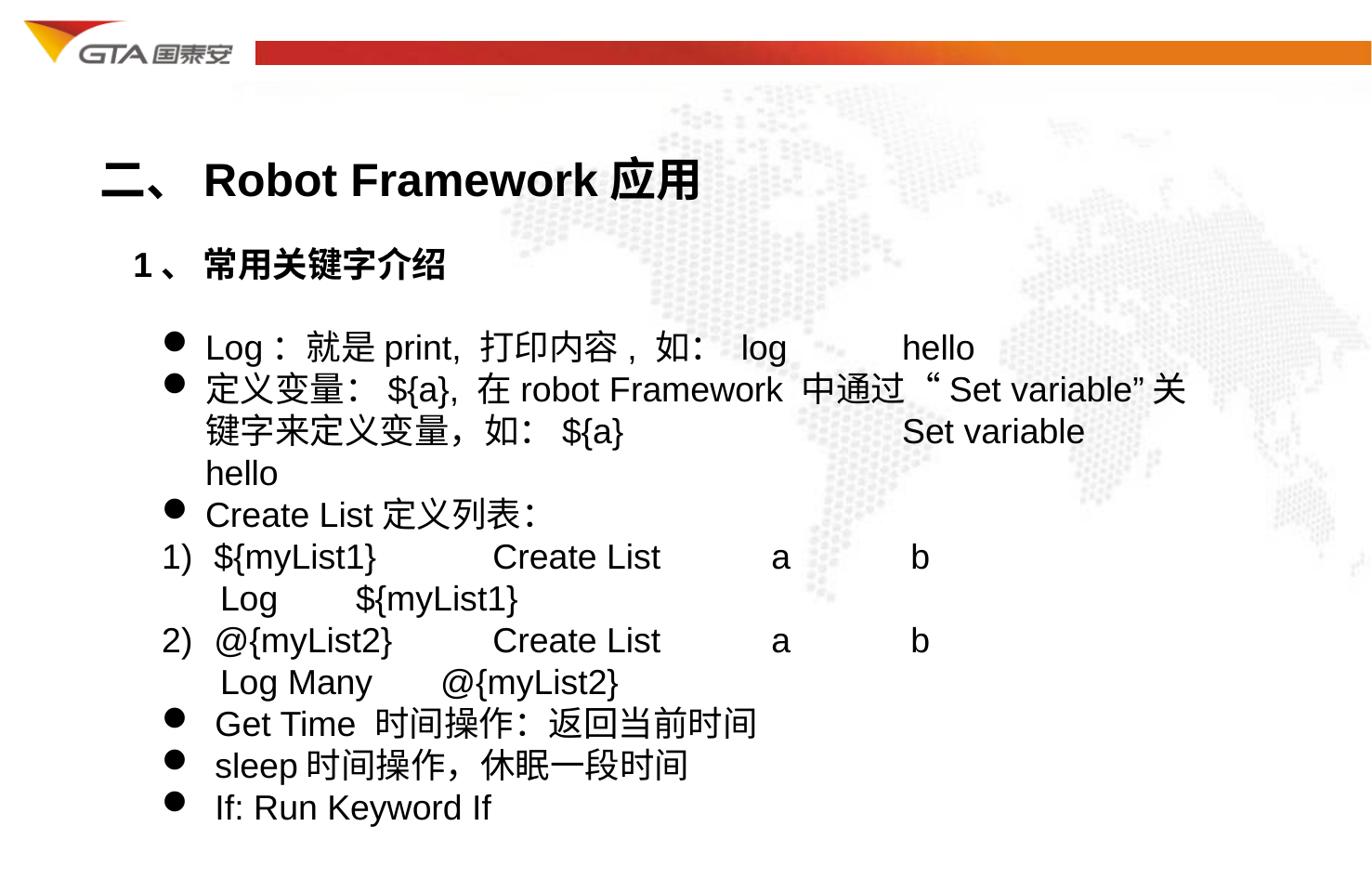

二、Robot Framework应用
1、 常用关键字介绍
Log：就是print, 打印内容, 如： log	hello
定义变量：${a}, 在robot Framework 中通过“Set variable”关键字来定义变量，如：${a}		Set variable	hello
Create List定义列表：
${myList1}	Create List	a	b
      Log        ${myList1}
@{myList2}	Create List	a	b
      Log Many	@{myList2}
 Get Time 时间操作：返回当前时间
 sleep时间操作，休眠一段时间
 If: Run Keyword If